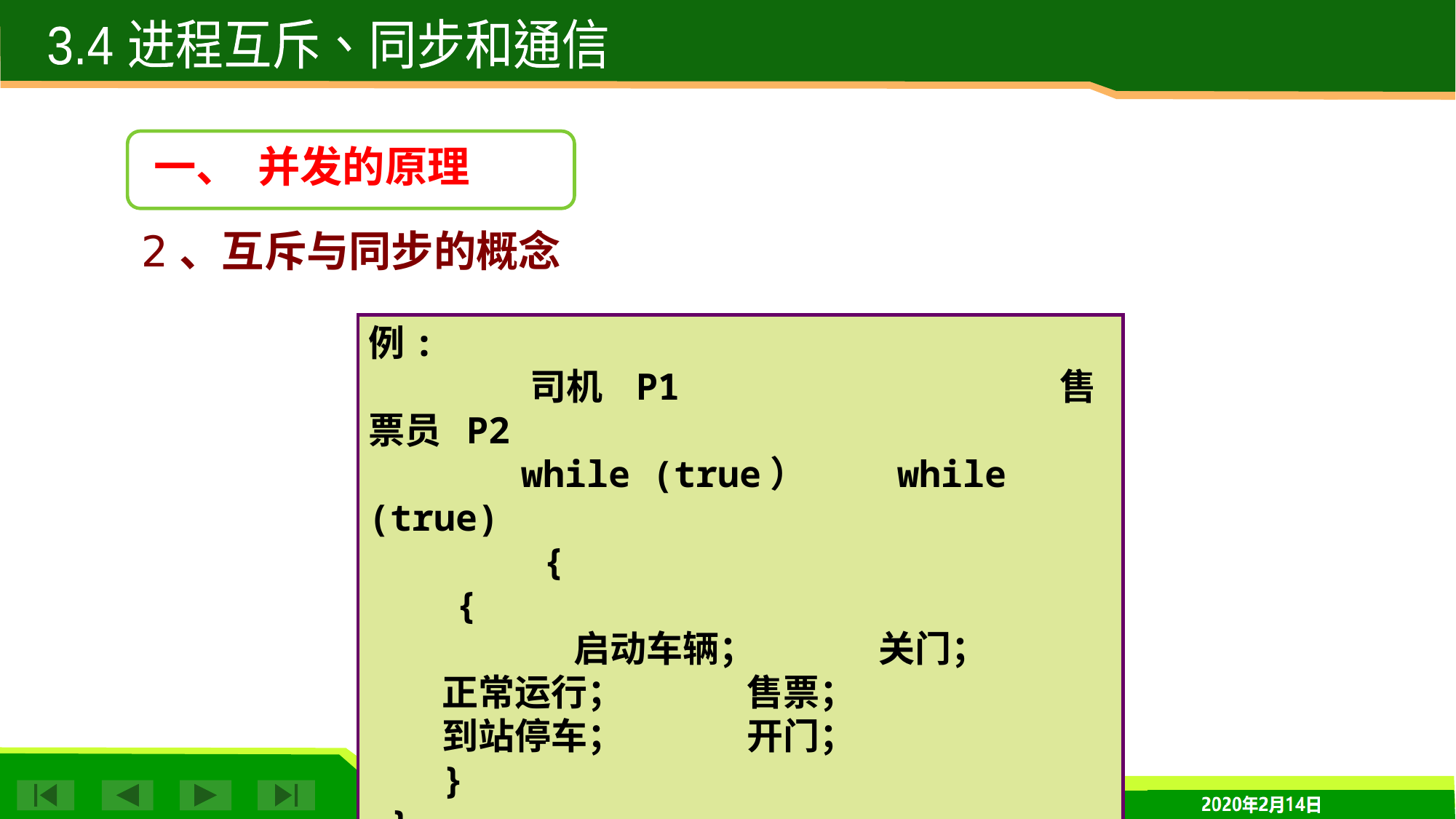

3.4 进程互斥、同步和通信

一、  并发的原理
2、互斥与同步的概念
例:
       司机   P1                 售票员  P2
       while (true）          while (true)
        {                              {
         启动车辆；               关门；
         正常运行；               售票；
         到站停车；               开门；
        }                               }